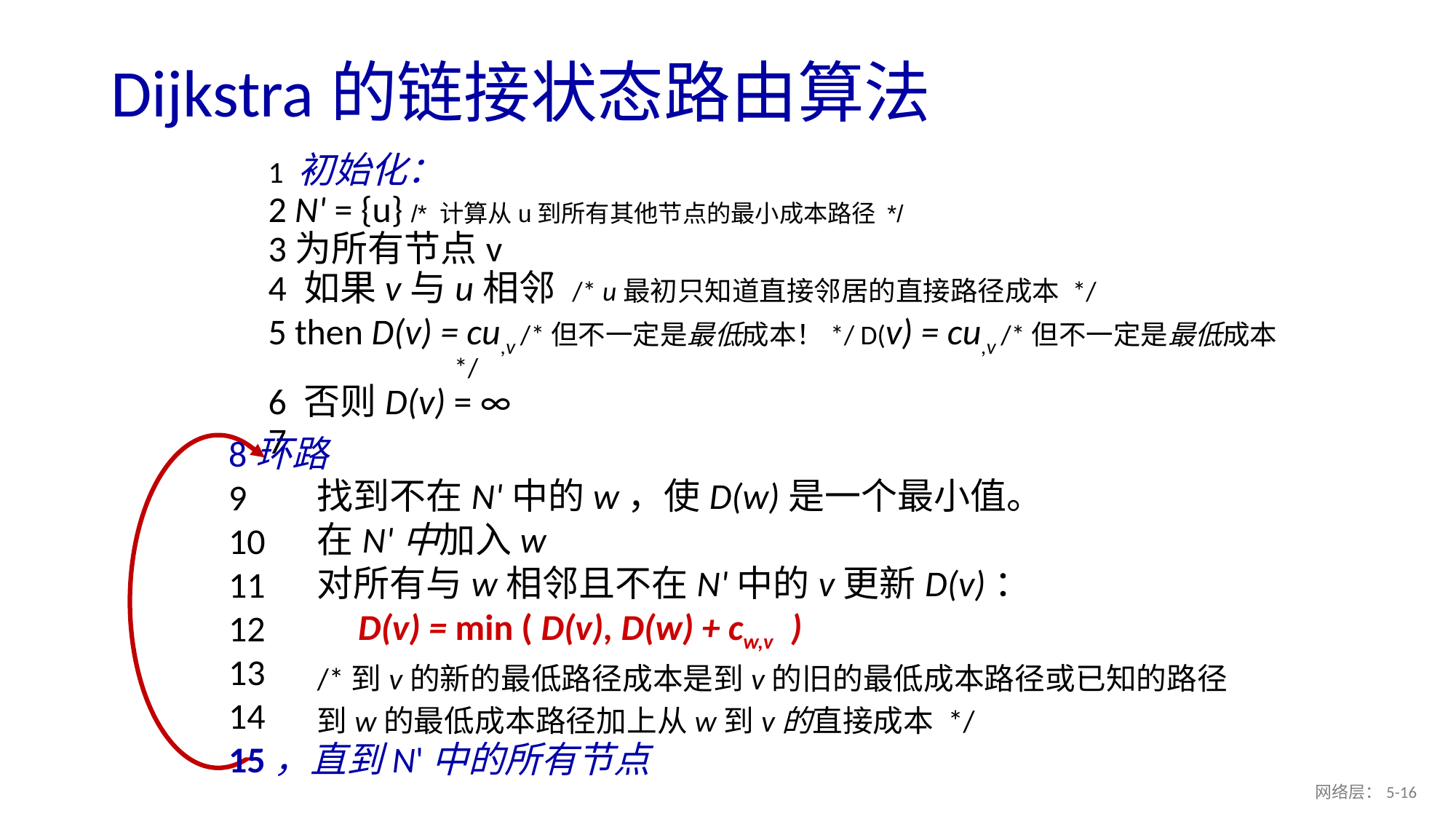

# Dijkstra的链接状态路由算法
1 初始化：
2 N' = {u} /* 计算从u到所有其他节点的最小成本路径 */
3为所有节点v
4 如果v与u相邻 /* u最初只知道直接邻居的直接路径成本 */
5 then D(v) = cu,v /*但不一定是最低成本！*/ D(v) = cu,v /*但不一定是最低成本                                                    */
6 否则D(v) = ∞
7

8环路
9
10
11
12
13
14
15，直到N'中的所有节点

找到不在N'中的w，使D(w)是一个最小值。
在N'中加入w
对所有与w相邻且不在N'中的v更新D(v)：
     D(v) = min ( D(v), D(w) + cw,v   )
/*到v的新的最低路径成本是到v的旧的最低成本路径或已知的路径
到w的最低成本路径加上从w到v的直接成本 */

网络层：5-16